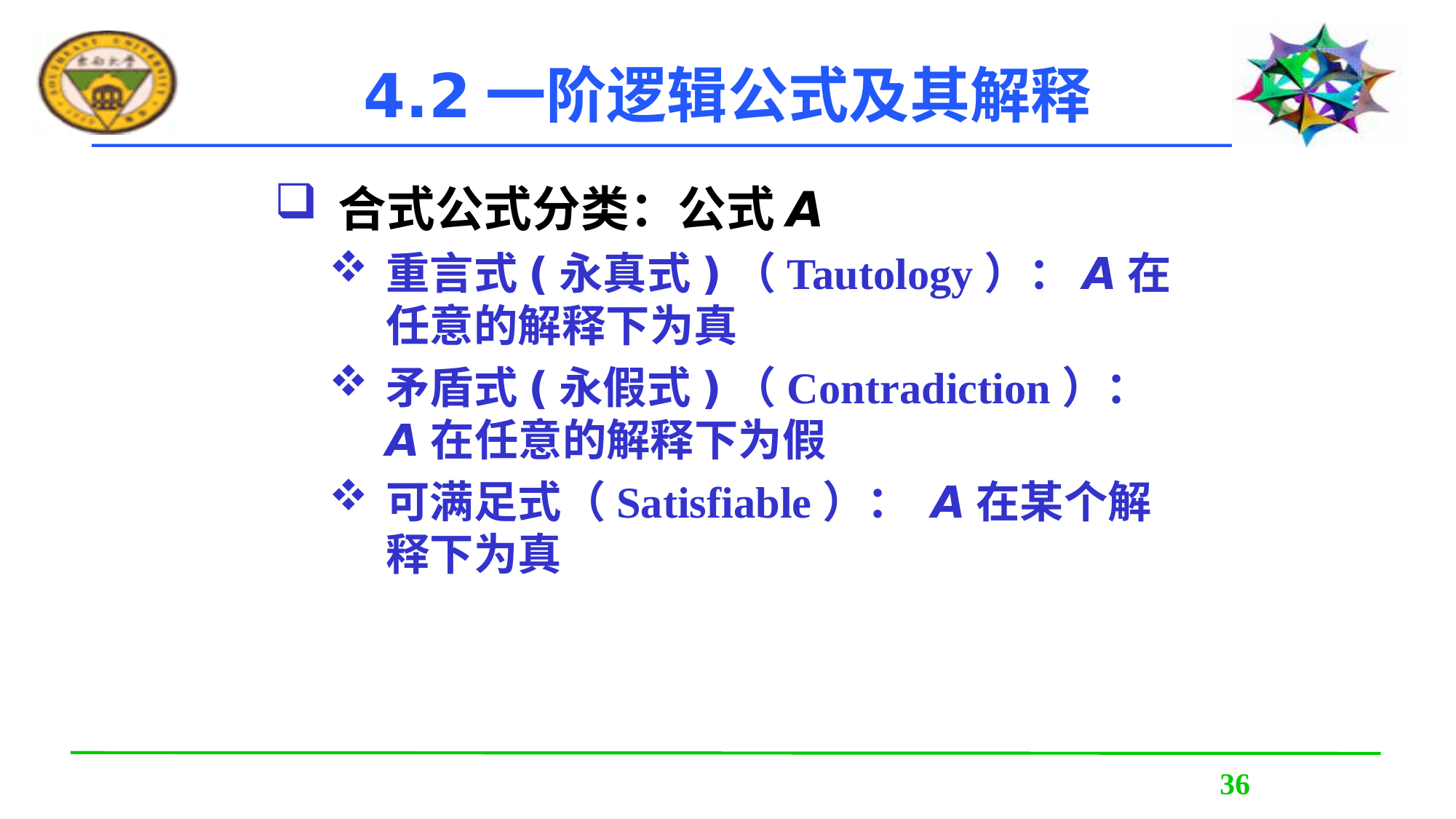

4.2一阶逻辑公式及其解释
合式公式分类：公式A
重言式(永真式)（Tautology）：A在任意的解释下为真
矛盾式(永假式)（Contradiction）：A在任意的解释下为假
可满足式（Satisfiable）： A在某个解释下为真